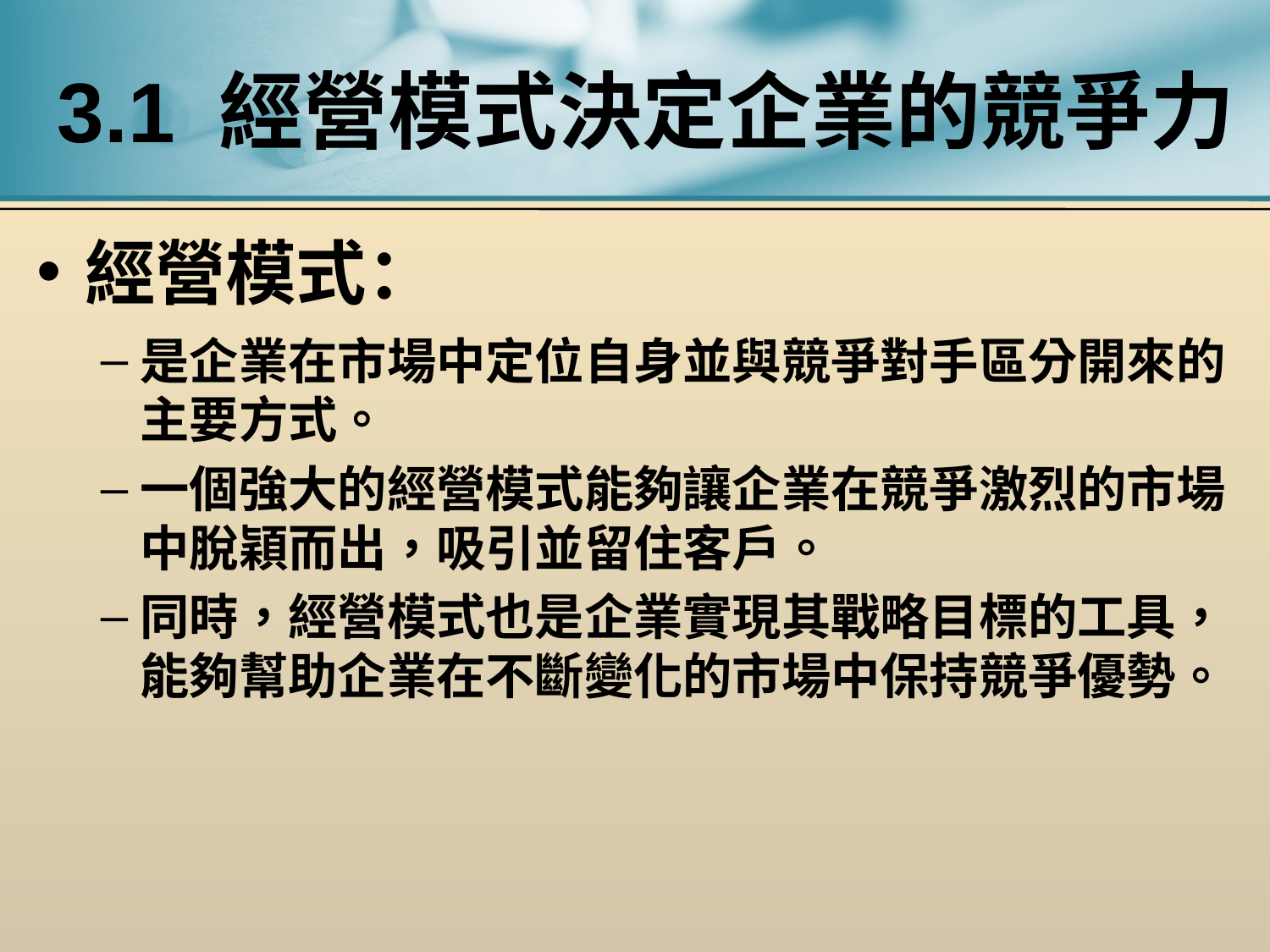

# 3.1 經營模式決定企業的競爭力
經營模式：
是企業在市場中定位自身並與競爭對手區分開來的主要方式。
一個強大的經營模式能夠讓企業在競爭激烈的市場中脫穎而出，吸引並留住客戶。
同時，經營模式也是企業實現其戰略目標的工具，能夠幫助企業在不斷變化的市場中保持競爭優勢。